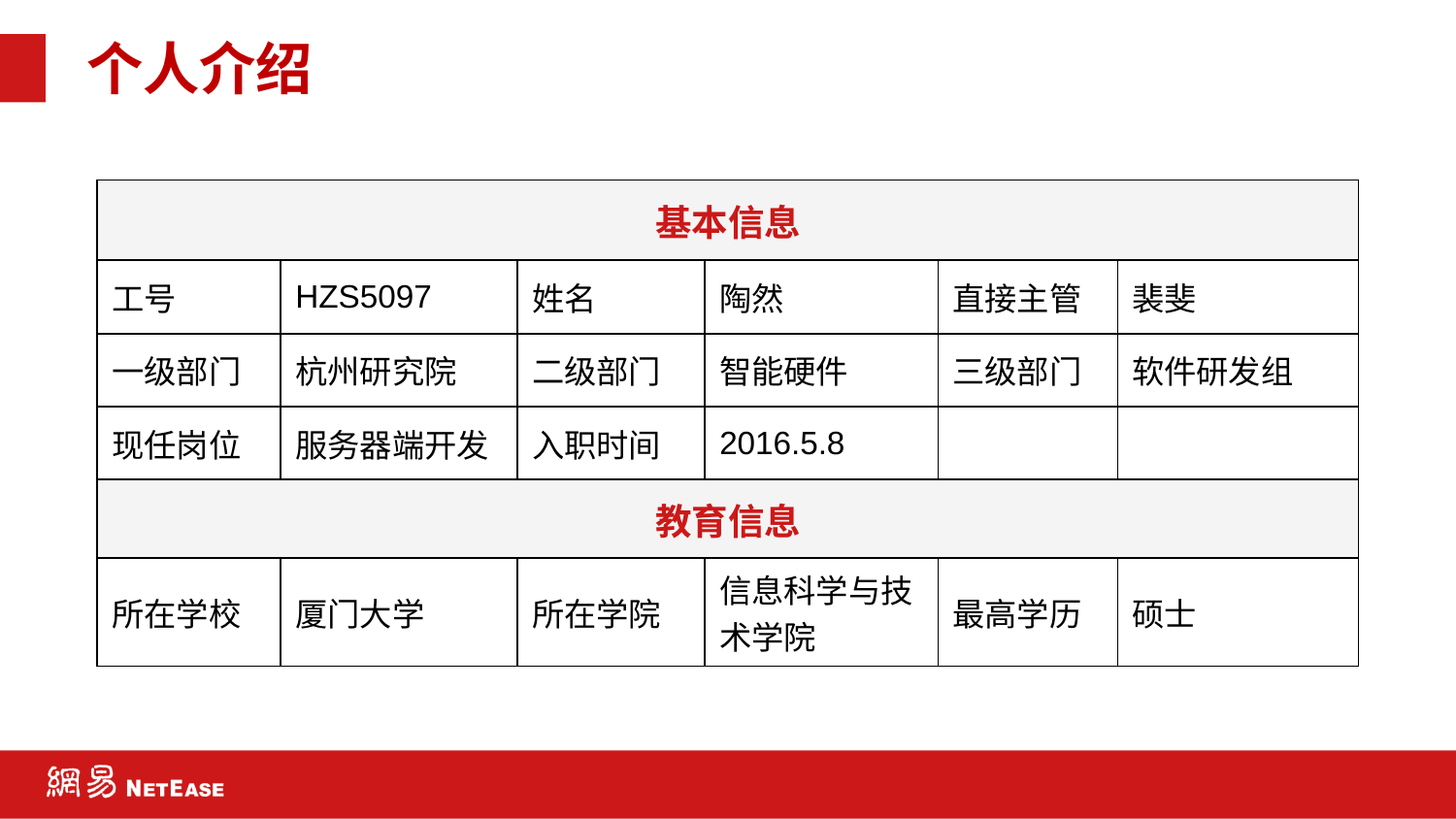

# 个人介绍
| 基本信息 |  |  |  |  |  |
| --- | --- | --- | --- | --- | --- |
| 工号 | HZS5097 | 姓名 | 陶然 | 直接主管 | 裴斐 |
| 一级部门 | 杭州研究院 | 二级部门 | 智能硬件 | 三级部门 | 软件研发组 |
| 现任岗位 | 服务器端开发 | 入职时间 | 2016.5.8 |  |  |
| 教育信息 |  |  |  |  |  |
| 所在学校 | 厦门大学 | 所在学院 | 信息科学与技术学院 | 最高学历 | 硕士 |